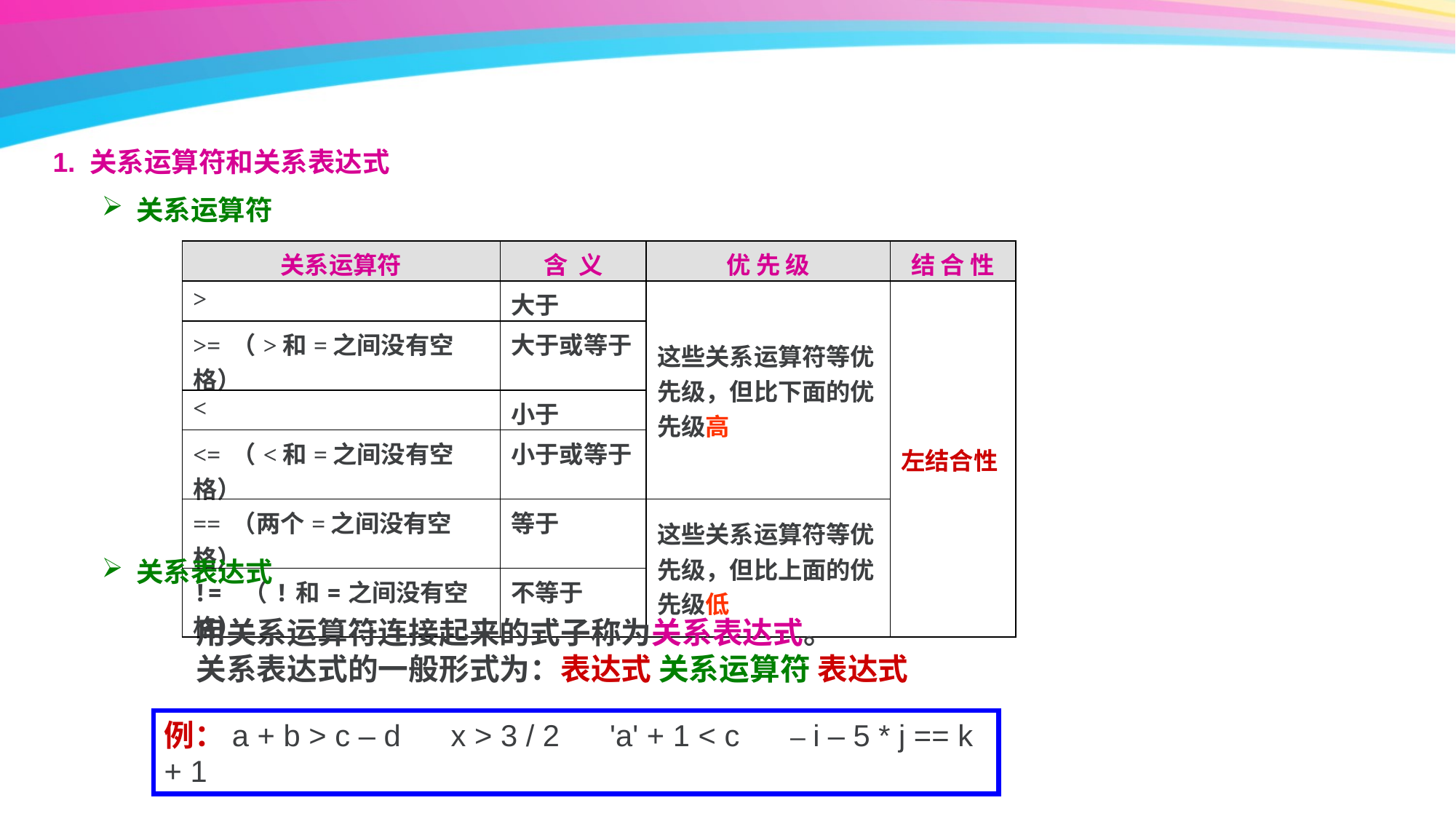

1. 关系运算符和关系表达式
 关系运算符
| 关系运算符 | 含 义 | 优 先 级 | 结 合 性 |
| --- | --- | --- | --- |
| > | 大于 | 这些关系运算符等优先级，但比下面的优先级高 | 左结合性 |
| >= （>和=之间没有空格） | 大于或等于 |  |  |
| < | 小于 |  |  |
| <= （<和=之间没有空格） | 小于或等于 |  |  |
| == （两个=之间没有空格） | 等于 | 这些关系运算符等优先级，但比上面的优先级低 |  |
| != （!和=之间没有空格） | 不等于 |  |  |
 关系表达式
用关系运算符连接起来的式子称为关系表达式。
关系表达式的一般形式为：表达式 关系运算符 表达式
例：a + b > c – d      x > 3 / 2      'a' + 1 < c      – i – 5 * j == k + 1